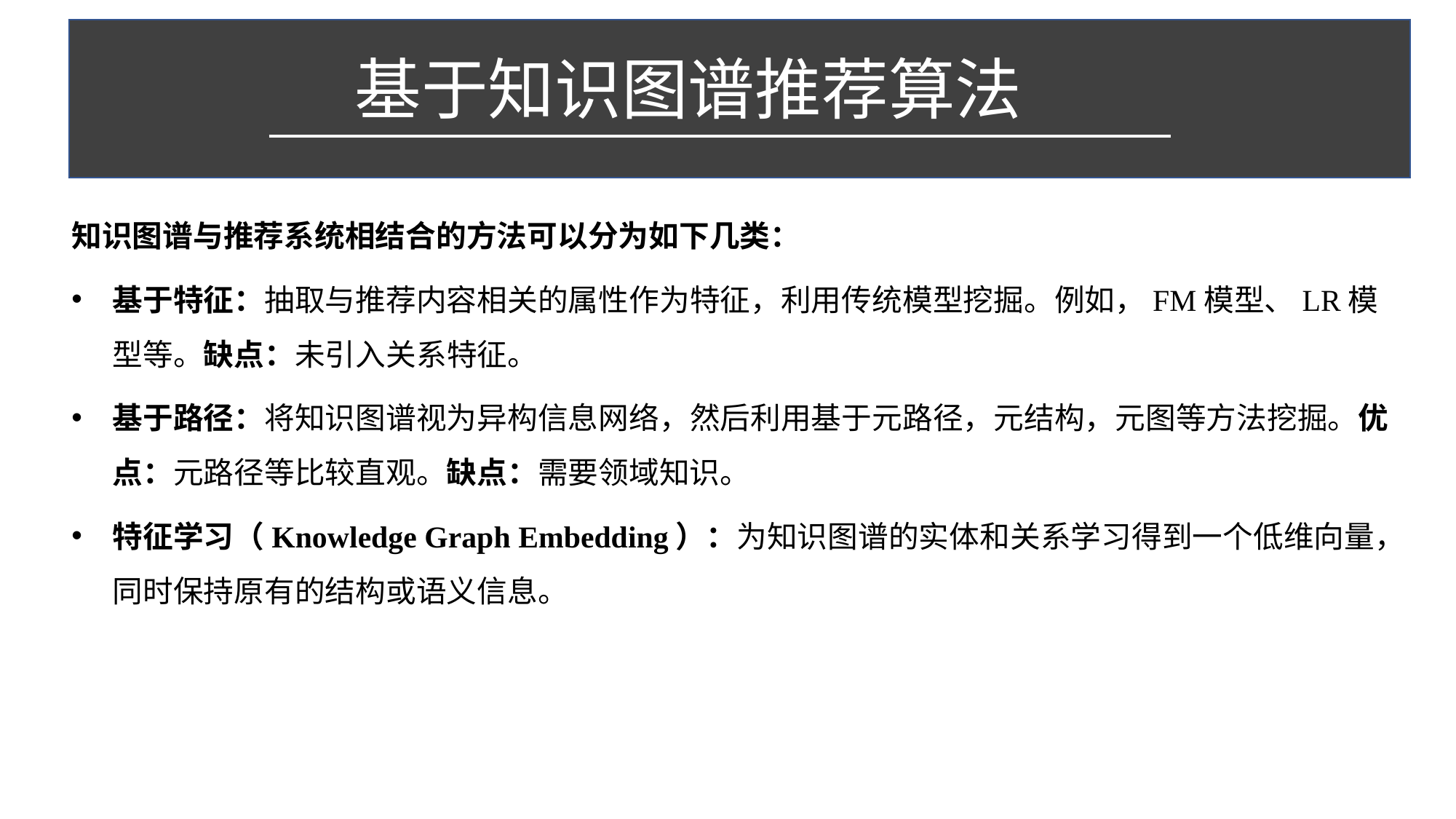

基于知识图谱推荐算法

知识图谱与推荐系统相结合的方法可以分为如下几类：
基于特征：抽取与推荐内容相关的属性作为特征，利用传统模型挖掘。例如，FM模型、LR模型等。缺点：未引入关系特征。
基于路径：将知识图谱视为异构信息网络，然后利用基于元路径，元结构，元图等方法挖掘。优点：元路径等比较直观。缺点：需要领域知识。
特征学习（Knowledge Graph Embedding）：为知识图谱的实体和关系学习得到一个低维向量，同时保持原有的结构或语义信息。